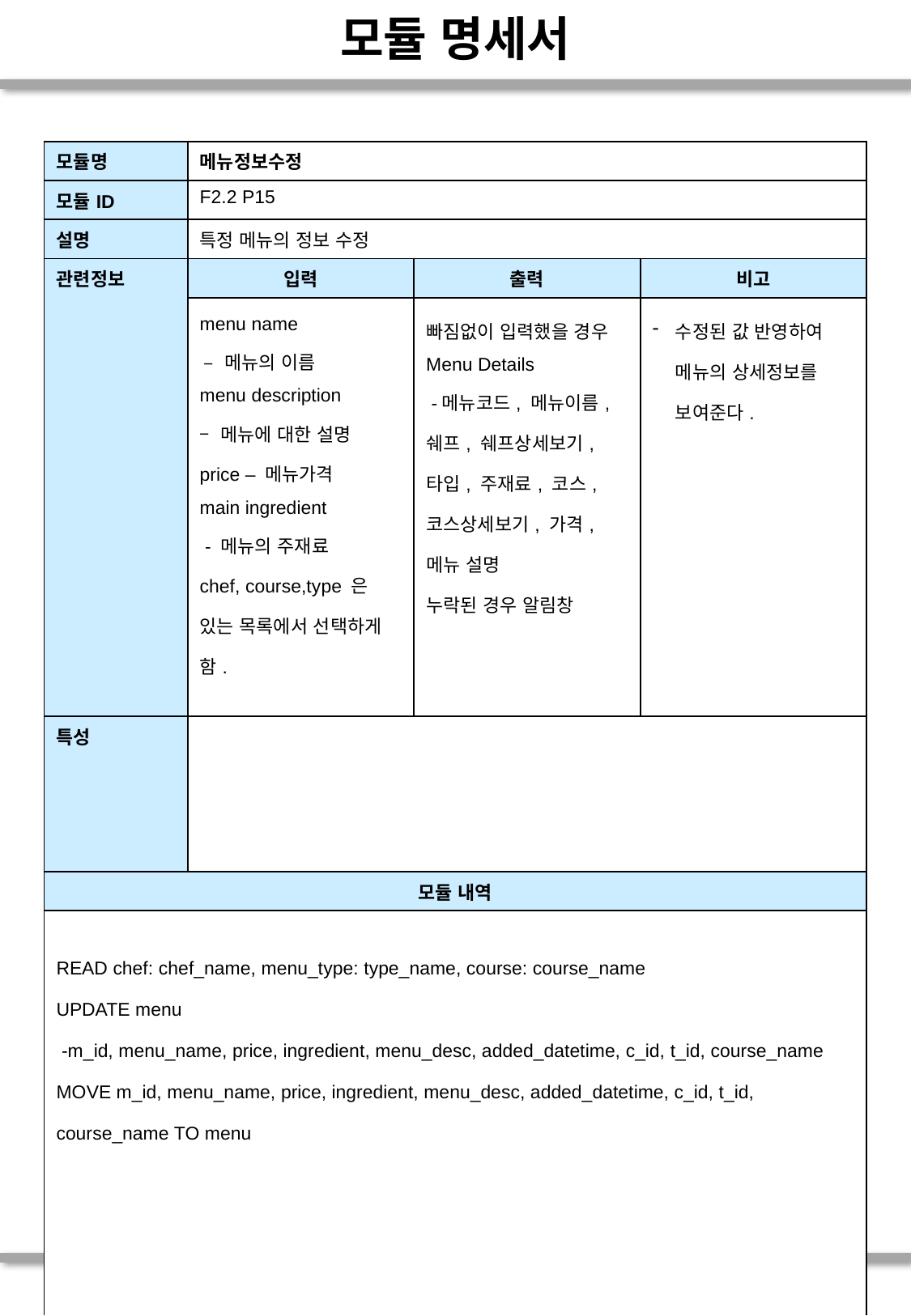

# 모듈 명세서
| 모듈명 | 메뉴정보수정 |  |  |
| --- | --- | --- | --- |
| 모듈ID | F2.2 P15 |  |  |
| 설명 | 특정 메뉴의 정보 수정 |  |  |
| 관련정보 | 입력 | 출력 | 비고 |
|  | menu name – 메뉴의 이름 menu description – 메뉴에 대한 설명 price – 메뉴가격 main ingredient - 메뉴의 주재료 chef, course,type 은 있는 목록에서 선택하게 함. | 빠짐없이 입력했을 경우 Menu Details -메뉴코드, 메뉴이름, 쉐프, 쉐프상세보기, 타입, 주재료, 코스, 코스상세보기, 가격, 메뉴 설명 누락된 경우 알림창 | 수정된 값 반영하여 메뉴의 상세정보를 보여준다. |
| 특성 |  |  |  |
| 모듈 내역 |  |  |  |
| READ chef: chef\_name, menu\_type: type\_name, course: course\_name UPDATE menu -m\_id, menu\_name, price, ingredient, menu\_desc, added\_datetime, c\_id, t\_id, course\_name MOVE m\_id, menu\_name, price, ingredient, menu\_desc, added\_datetime, c\_id, t\_id, course\_name TO menu |  |  |  |